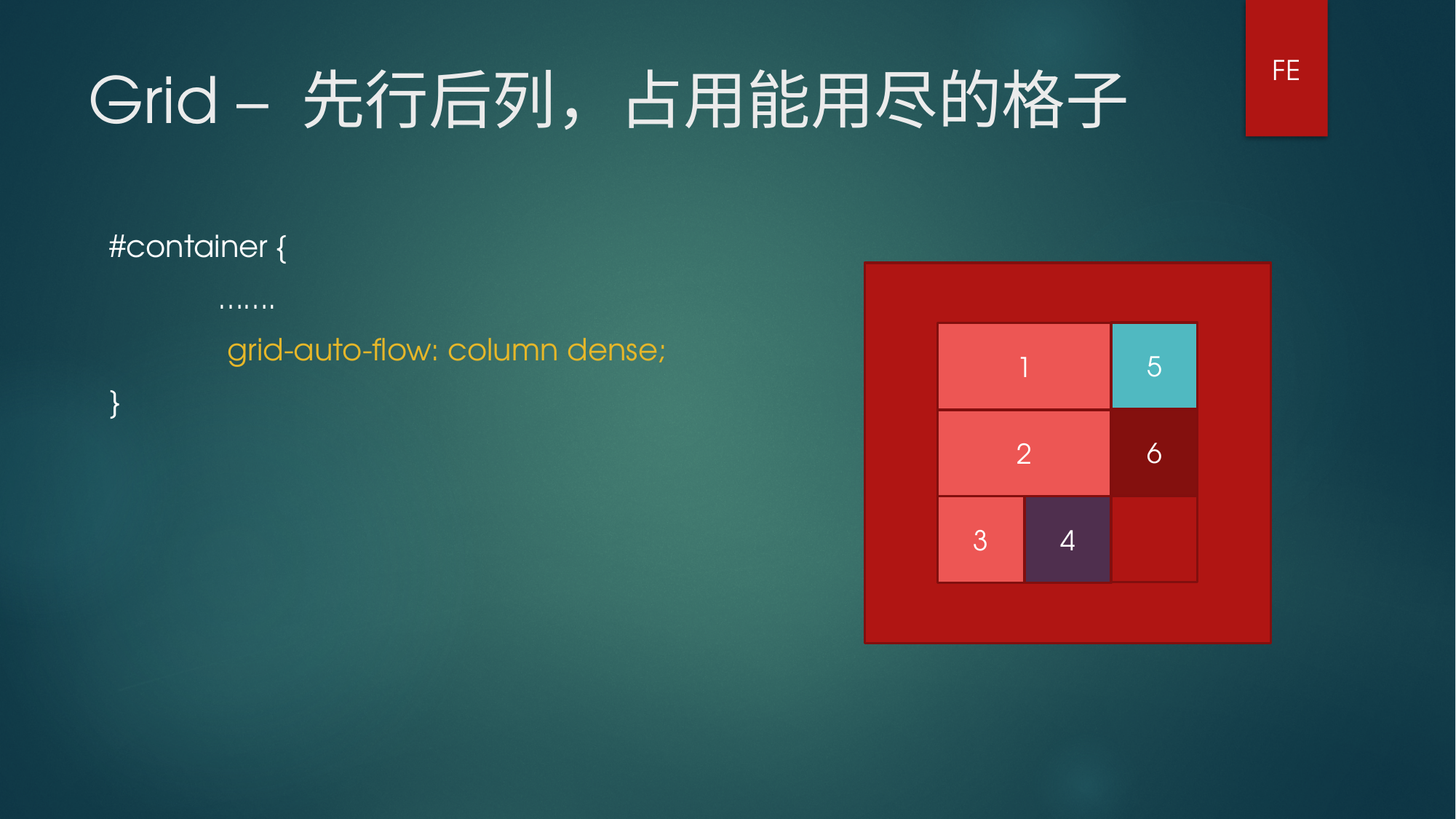

FE
# Grid – 先行后列，占用能用尽的格子
#container {
	…….
	 grid-auto-flow: column dense;
}

5
1
6
2

3
4